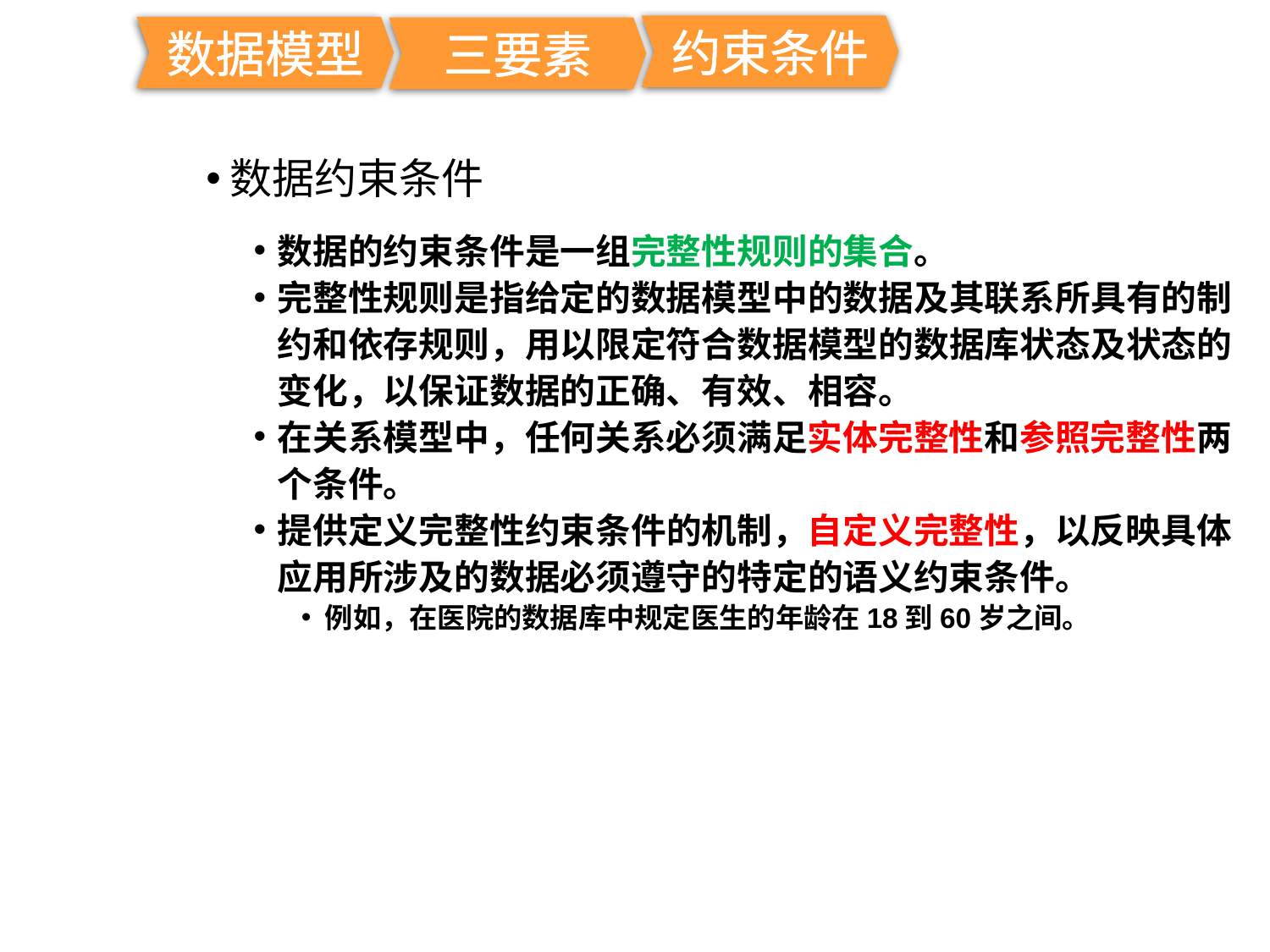

约束条件
数据模型
三要素
数据约束条件
数据的约束条件是一组完整性规则的集合。
完整性规则是指给定的数据模型中的数据及其联系所具有的制约和依存规则，用以限定符合数据模型的数据库状态及状态的变化，以保证数据的正确、有效、相容。
在关系模型中，任何关系必须满足实体完整性和参照完整性两个条件。
提供定义完整性约束条件的机制，自定义完整性，以反映具体应用所涉及的数据必须遵守的特定的语义约束条件。
例如，在医院的数据库中规定医生的年龄在18到60岁之间。